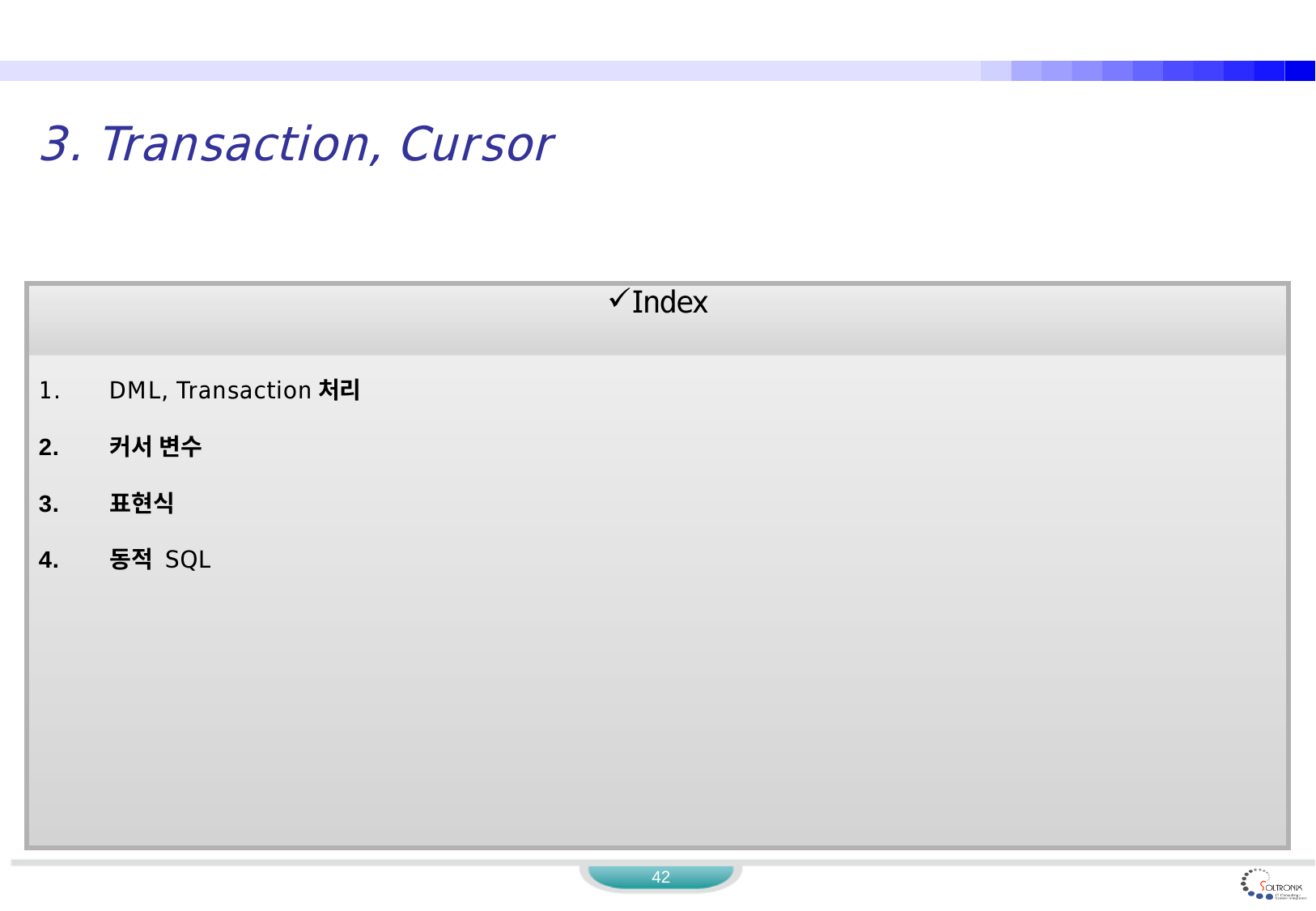

3. Transaction, Cursor
| Index |
| --- |
| DML, Transaction처리 커서 변수 표현식 동적 SQL |